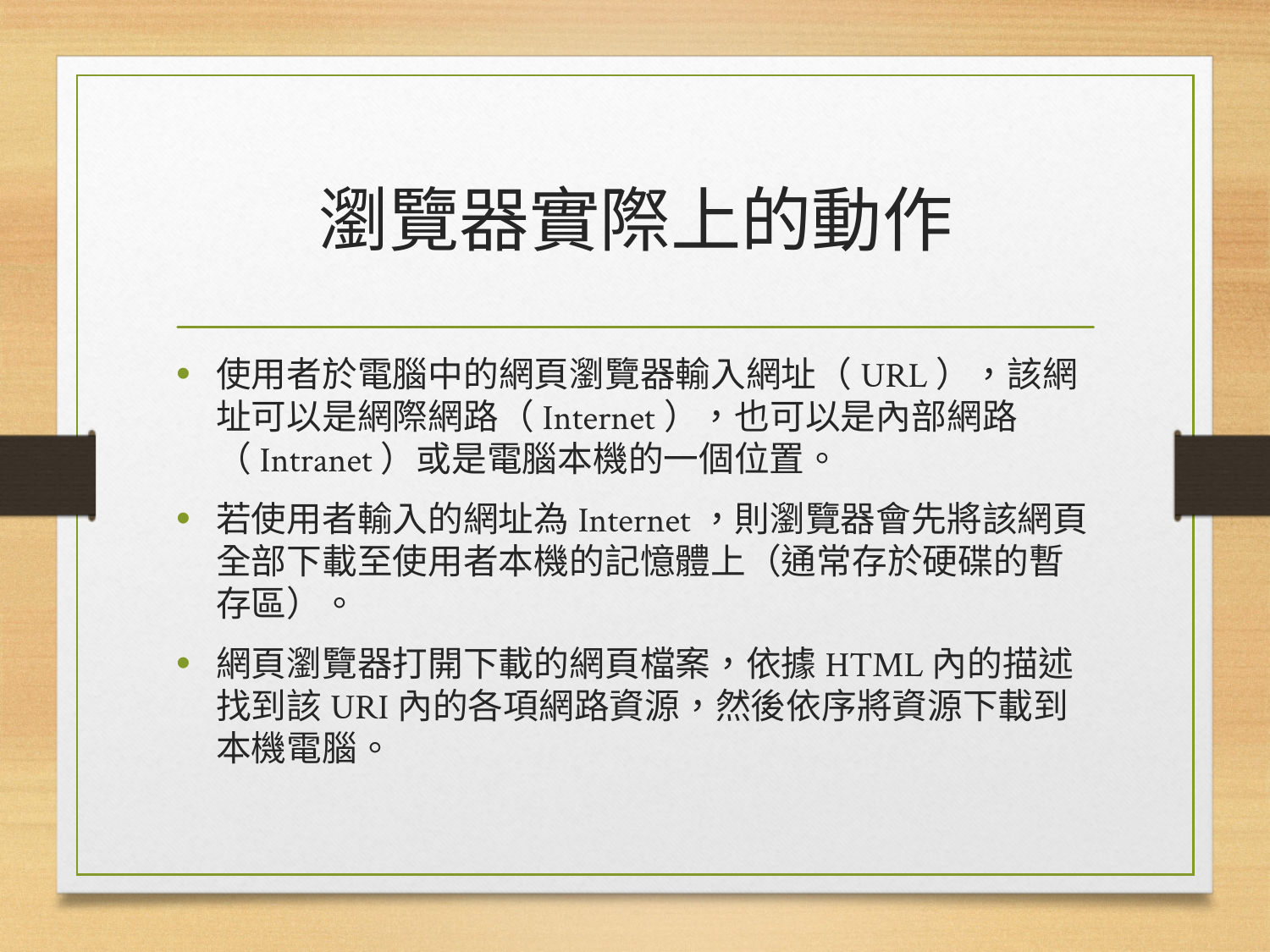

# 瀏覽器實際上的動作
使用者於電腦中的網頁瀏覽器輸入網址（URL），該網址可以是網際網路（Internet），也可以是內部網路（Intranet）或是電腦本機的一個位置。
若使用者輸入的網址為Internet，則瀏覽器會先將該網頁全部下載至使用者本機的記憶體上（通常存於硬碟的暫存區）。
網頁瀏覽器打開下載的網頁檔案，依據HTML內的描述找到該URI內的各項網路資源，然後依序將資源下載到本機電腦。